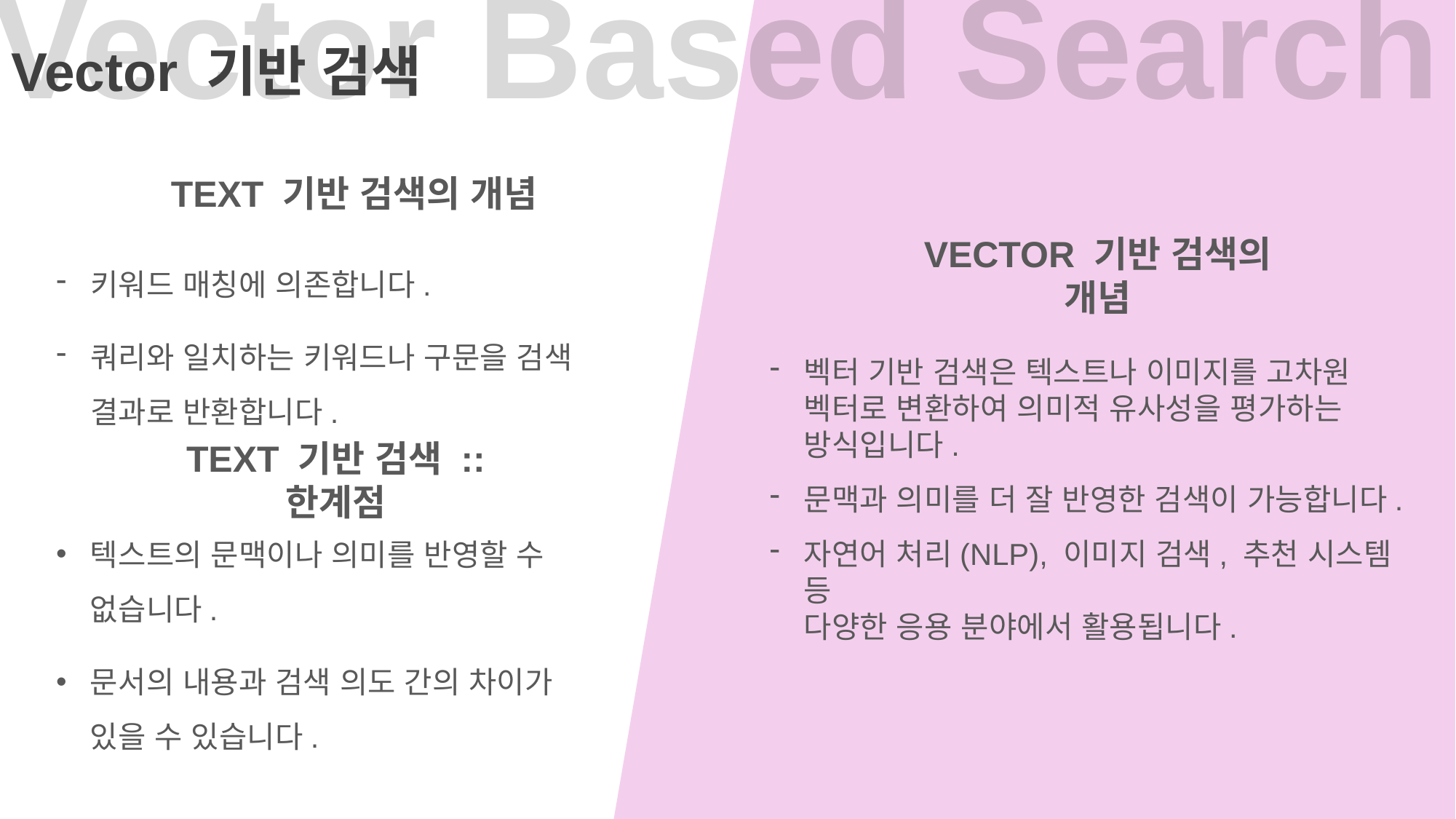

Vector Based Search

# Vector 기반 검색
TEXT 기반 검색의 개념
키워드 매칭에 의존합니다.
쿼리와 일치하는 키워드나 구문을 검색 결과로 반환합니다.
VECTOR 기반 검색의 개념
벡터 기반 검색은 텍스트나 이미지를 고차원 벡터로 변환하여 의미적 유사성을 평가하는 방식입니다.
문맥과 의미를 더 잘 반영한 검색이 가능합니다.
자연어 처리(NLP), 이미지 검색, 추천 시스템 등
다양한 응용 분야에서 활용됩니다.
TEXT 기반 검색 :: 한계점
텍스트의 문맥이나 의미를 반영할 수 없습니다.
문서의 내용과 검색 의도 간의 차이가
있을 수 있습니다.